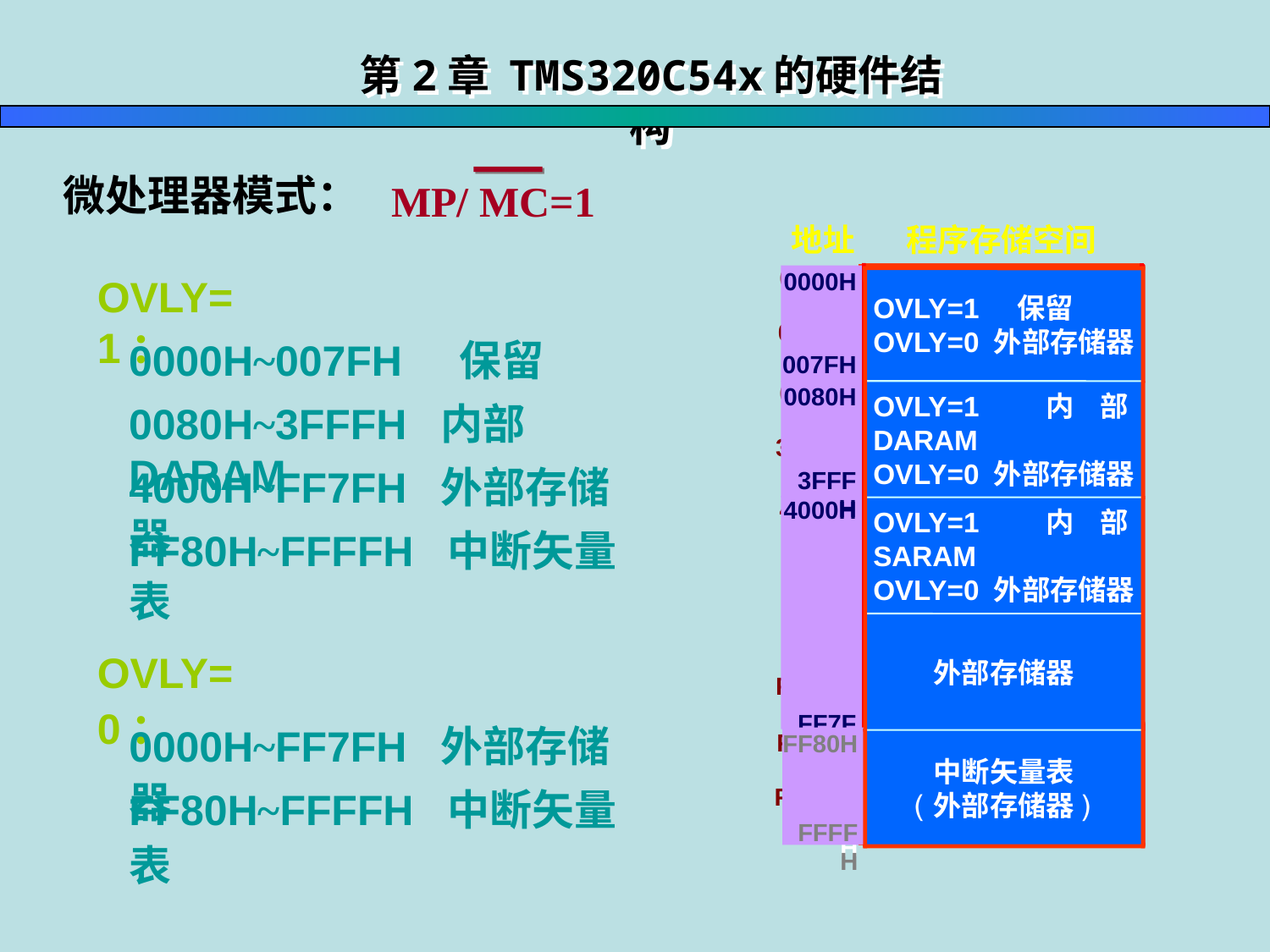

第2章 TMS320C54x的硬件结构

微处理器模式：
MP/ MC=1

| 地址 | 程序存储空间 |
| --- | --- |
| 0000H 007FH | OVLY=1 保留 OVLY=0 外部存储器 |
| 0080H 3FFFH | OVLY=1 内部DARAM OVLY=0 外部存储器 |
| 4000H | 外部存储器 |
| FF7FH |  |
| FF80H FFFFH | 中断矢量表 (外部存储器) |

OVLY=0 外部存储器
0000H

007FH
OVLY=1    保留OVLY=0 外部存储器

OVLY=0 外部存储器

0080H

3FFFH

外部存储器

4000H

FF7FH

OVLY=1：

OVLY=1    保留
0000H

007FH
OVLY=1    保留OVLY=0 外部存储器

OVLY=1    保留
OVLY=0 外部存储器

OVLY=1 内部DARAM
OVLY=0 外部存储器

OVLY=1 内部SARAM
OVLY=0 外部存储器

外部存储器

中断矢量表
(外部存储器)

0000H~007FH    保留

OVLY=1 内部DARAM

0080H

3FFFH

0080H~3FFFH  内部DARAM
4000H~FF7FH  外部存储器

外部存储器
4000H

FF7FH

FF80H~FFFFH  中断矢量表
OVLY=0：
0000H~FF7FH  外部存储器

FF80H

FFFFH

中断矢量表
(外部存储器)

FF80H

FFFFH

中断矢量表
(外部存储器)

FF80H~FFFFH  中断矢量表
84